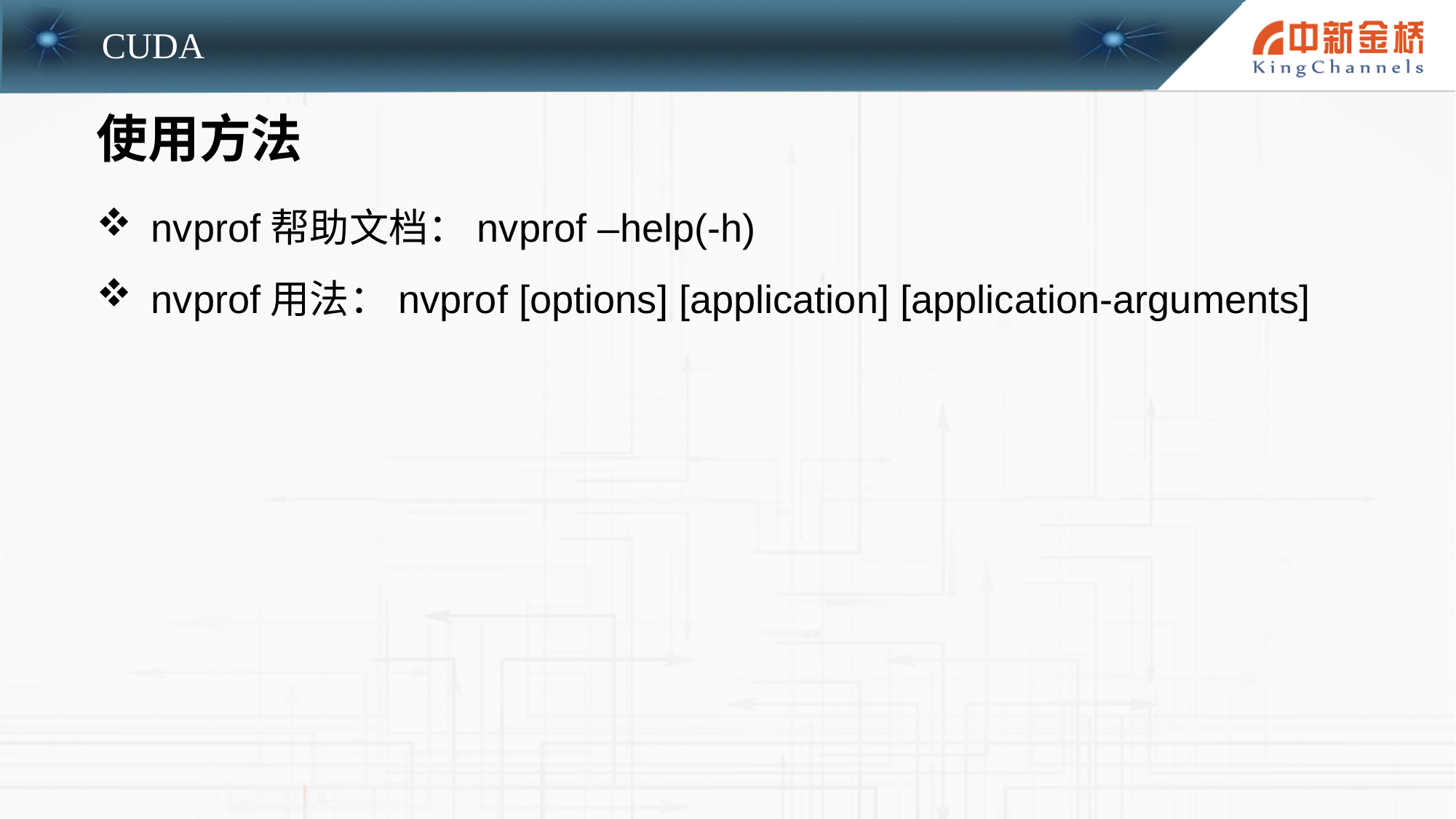

使用方法
nvprof帮助文档：nvprof –help(-h)
nvprof用法：nvprof [options] [application] [application-arguments]